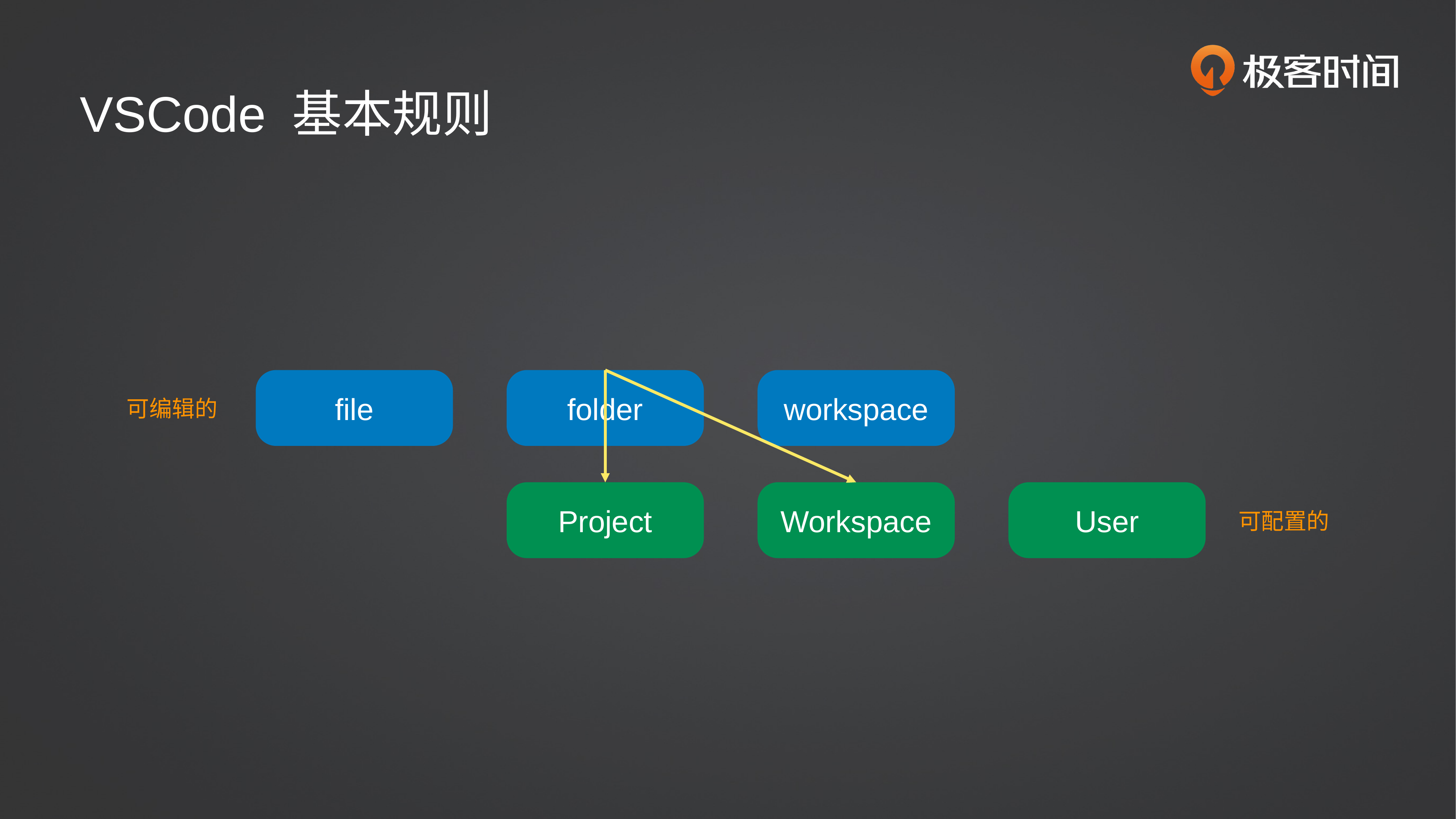

VSCode 基本规则
file
folder
workspace
可编辑的
Project
Workspace
User
可配置的